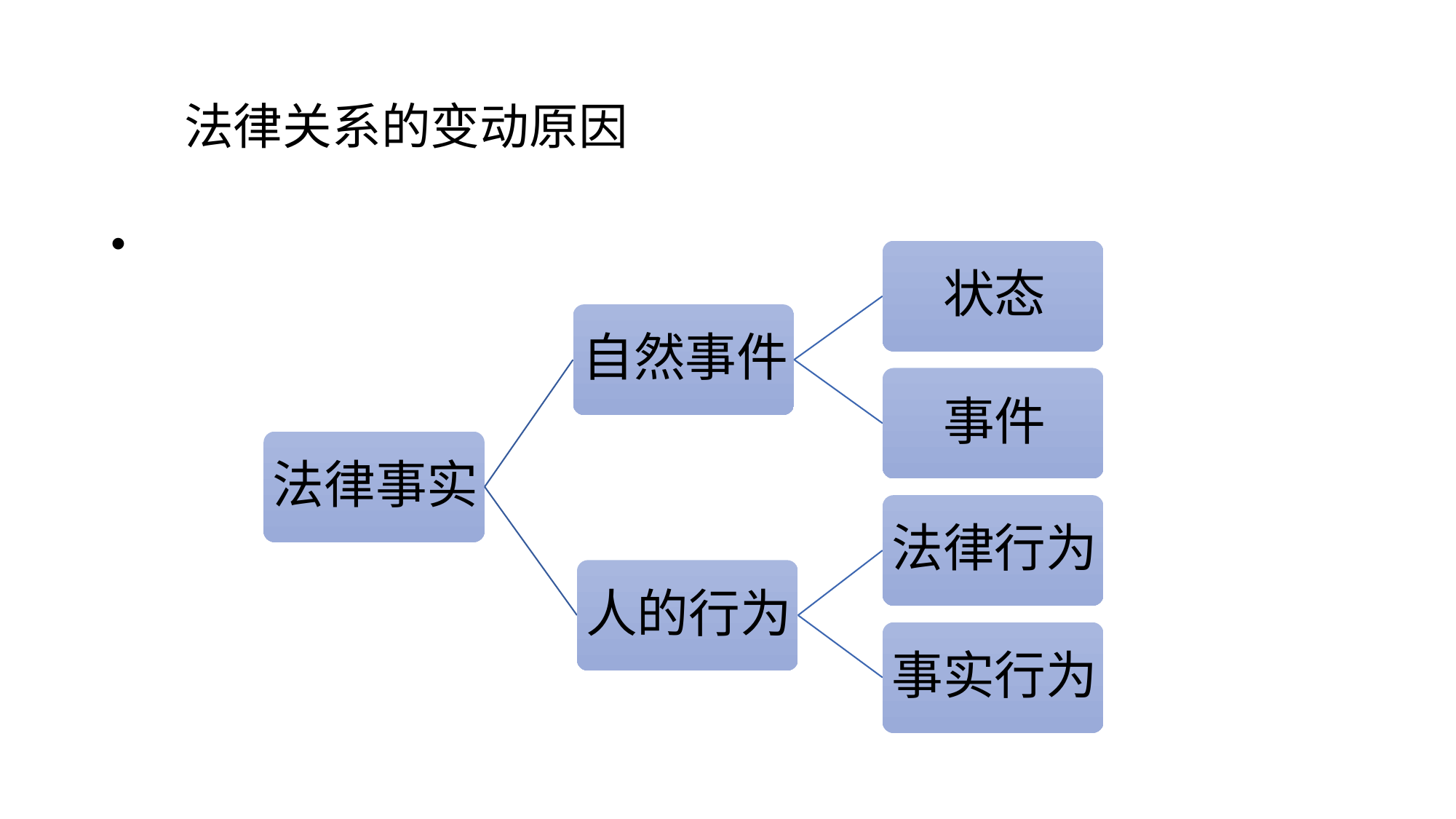

# 法律关系的变动原因

法律事实

自然事件

状态

事件

人的行为

法律行为

事实行为